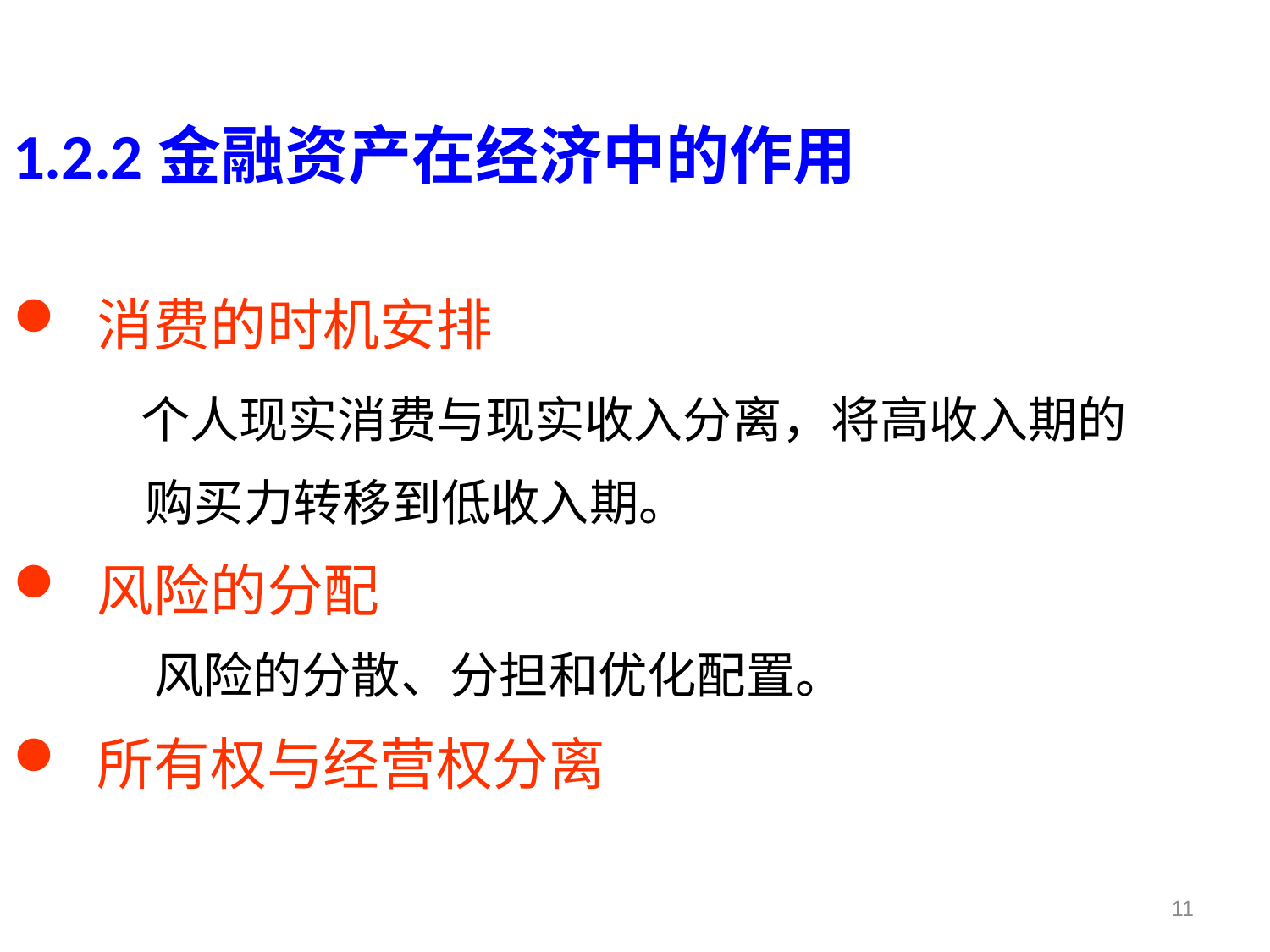

1.2.2金融资产在经济中的作用

消费的时机安排
         个人现实消费与现实收入分离，将高收入期的
           购买力转移到低收入期。
风险的分配
      风险的分散、分担和优化配置。
所有权与经营权分离
11